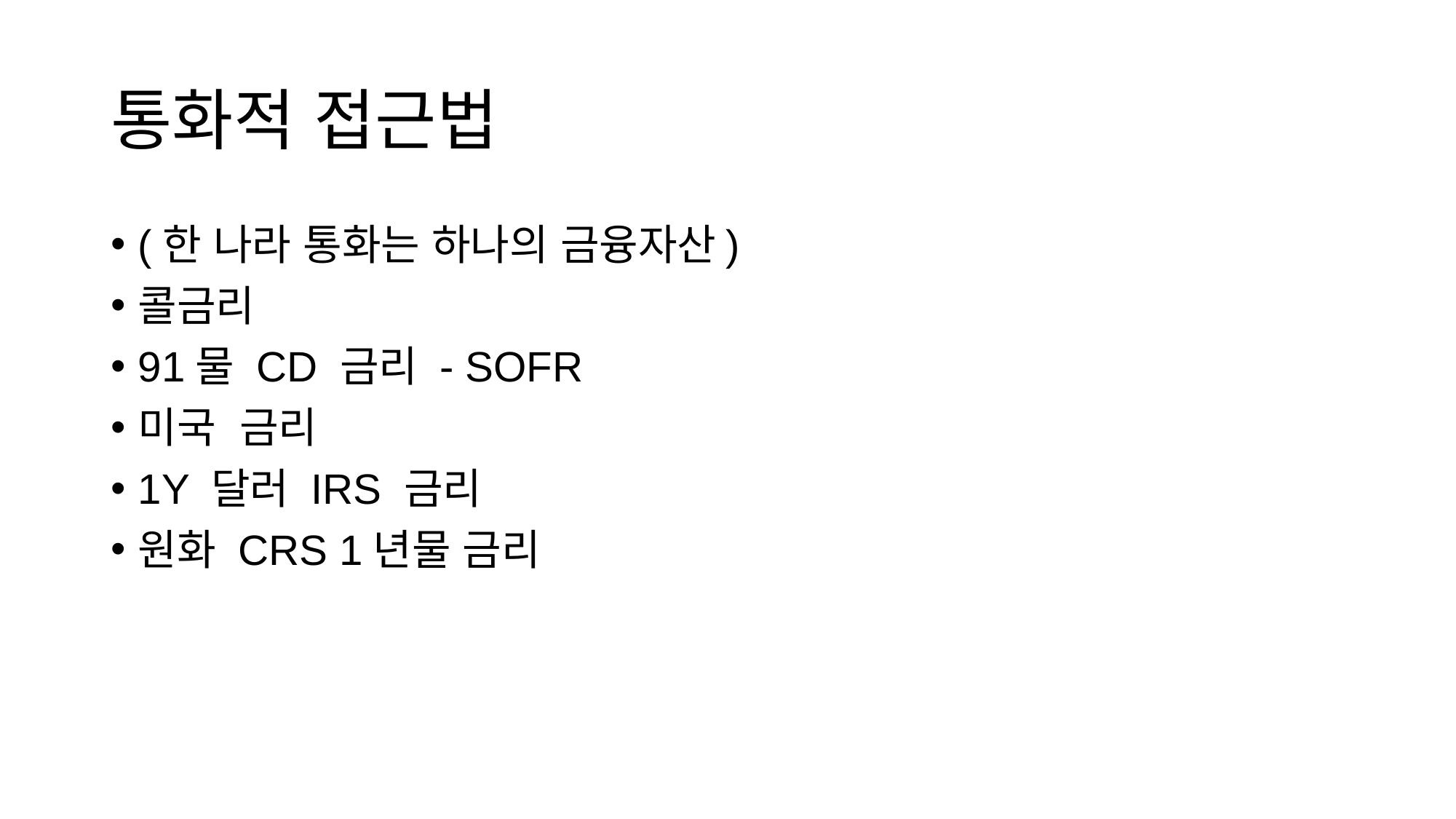

# 통화적 접근법
(한 나라 통화는 하나의 금융자산)
콜금리
91물 CD 금리 - SOFR
미국  금리
1Y 달러 IRS 금리
원화 CRS 1년물 금리